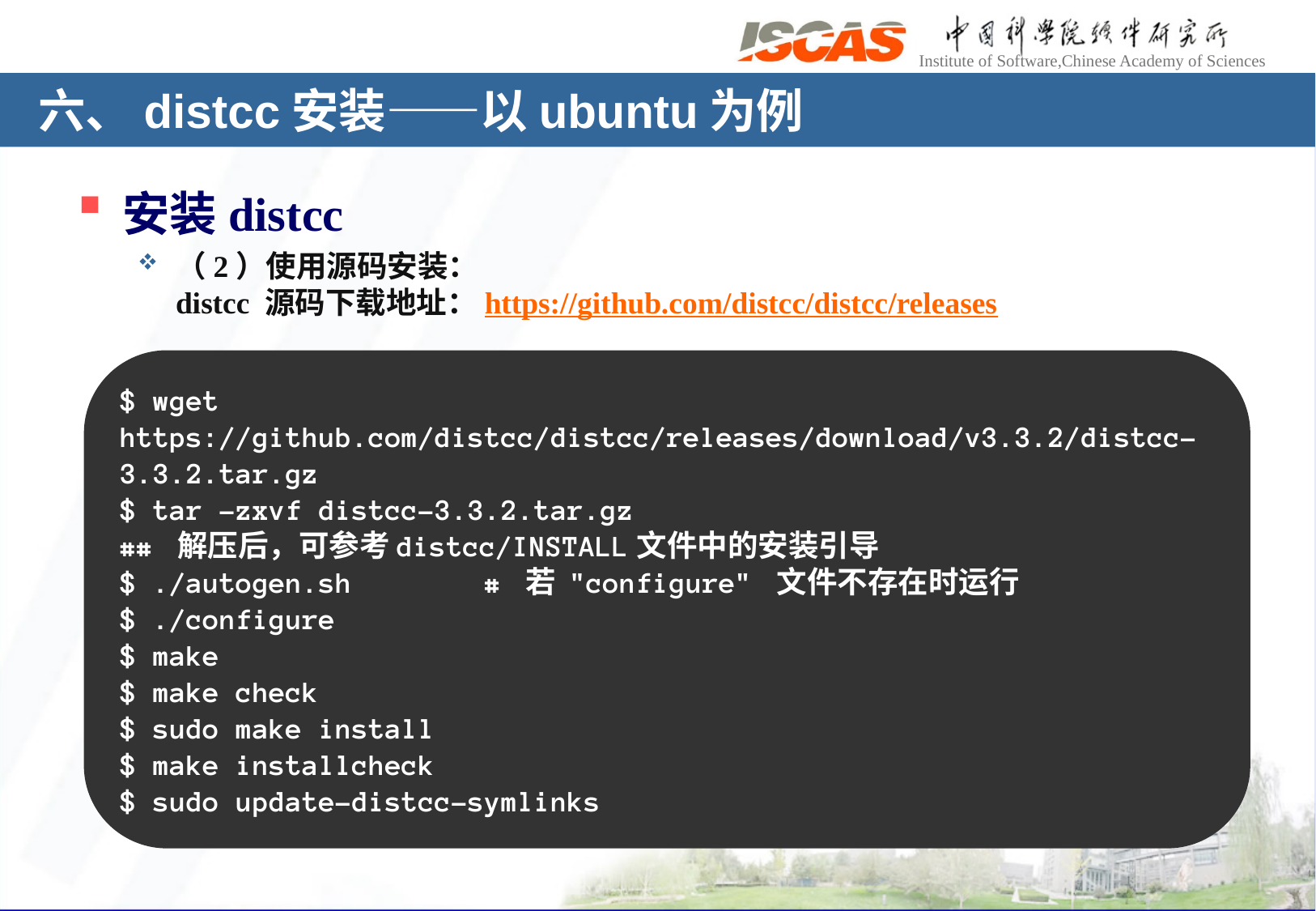

# 六、distcc安装——以ubuntu为例
安装distcc
（2）使用源码安装：
distcc 源码下载地址：https://github.com/distcc/distcc/releases

$ wget https://github.com/distcc/distcc/releases/download/v3.3.2/distcc-3.3.2.tar.gz
$ tar -zxvf distcc-3.3.2.tar.gz
## 解压后，可参考distcc/INSTALL文件中的安装引导
$ ./autogen.sh        # 若 "configure" 文件不存在时运行
$ ./configure
$ make
$ make check
$ sudo make install
$ make installcheck
$ sudo update-distcc-symlinks